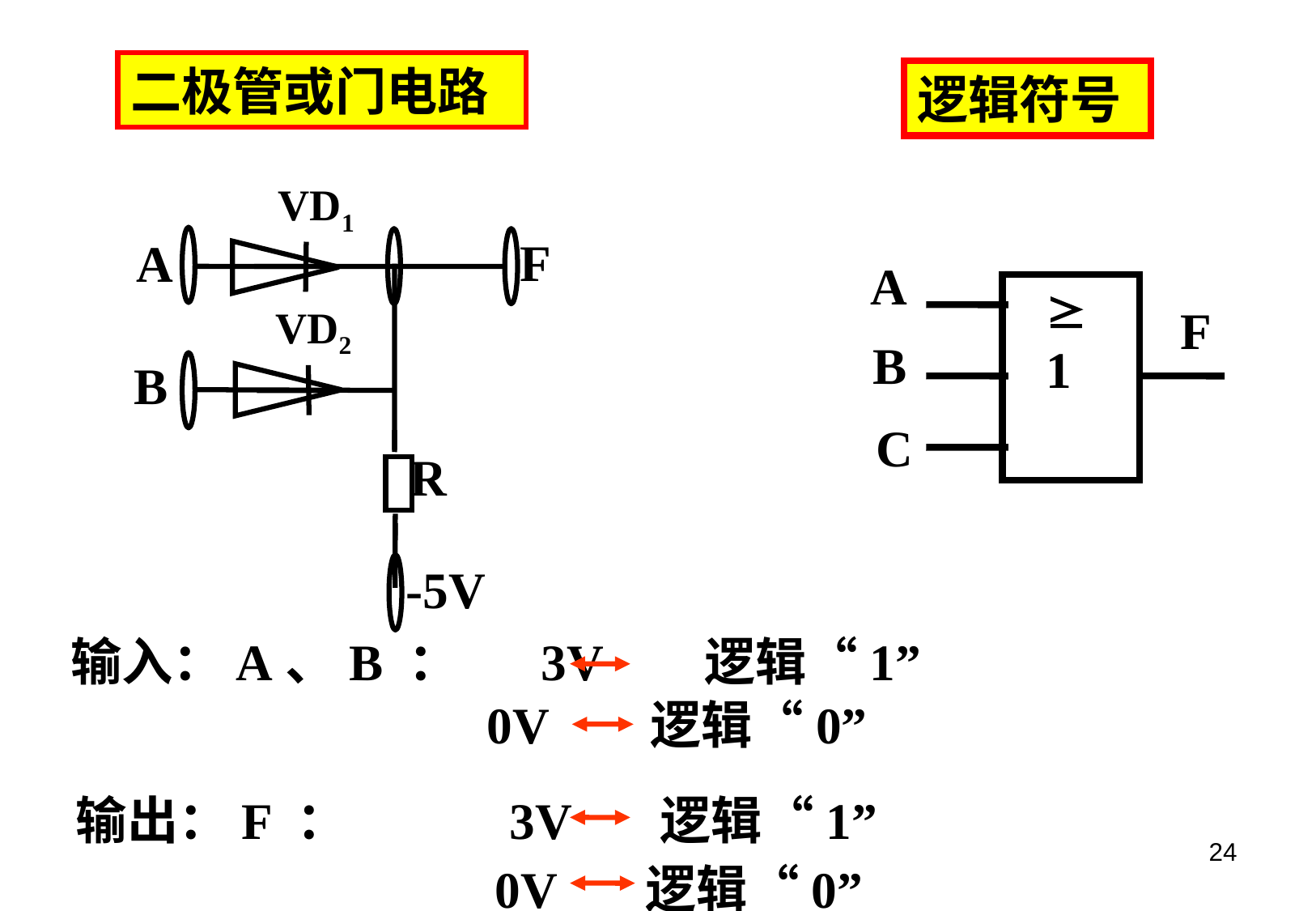

二极管或门电路
逻辑符号
VD1

F
A

VD2

B

R

-5V

A
≥1

B

C

F
输入：A、B ：      3V       逻辑“1”

0V       逻辑“0”

输出：F ：             3V      逻辑“1”

24
 0V      逻辑“0”